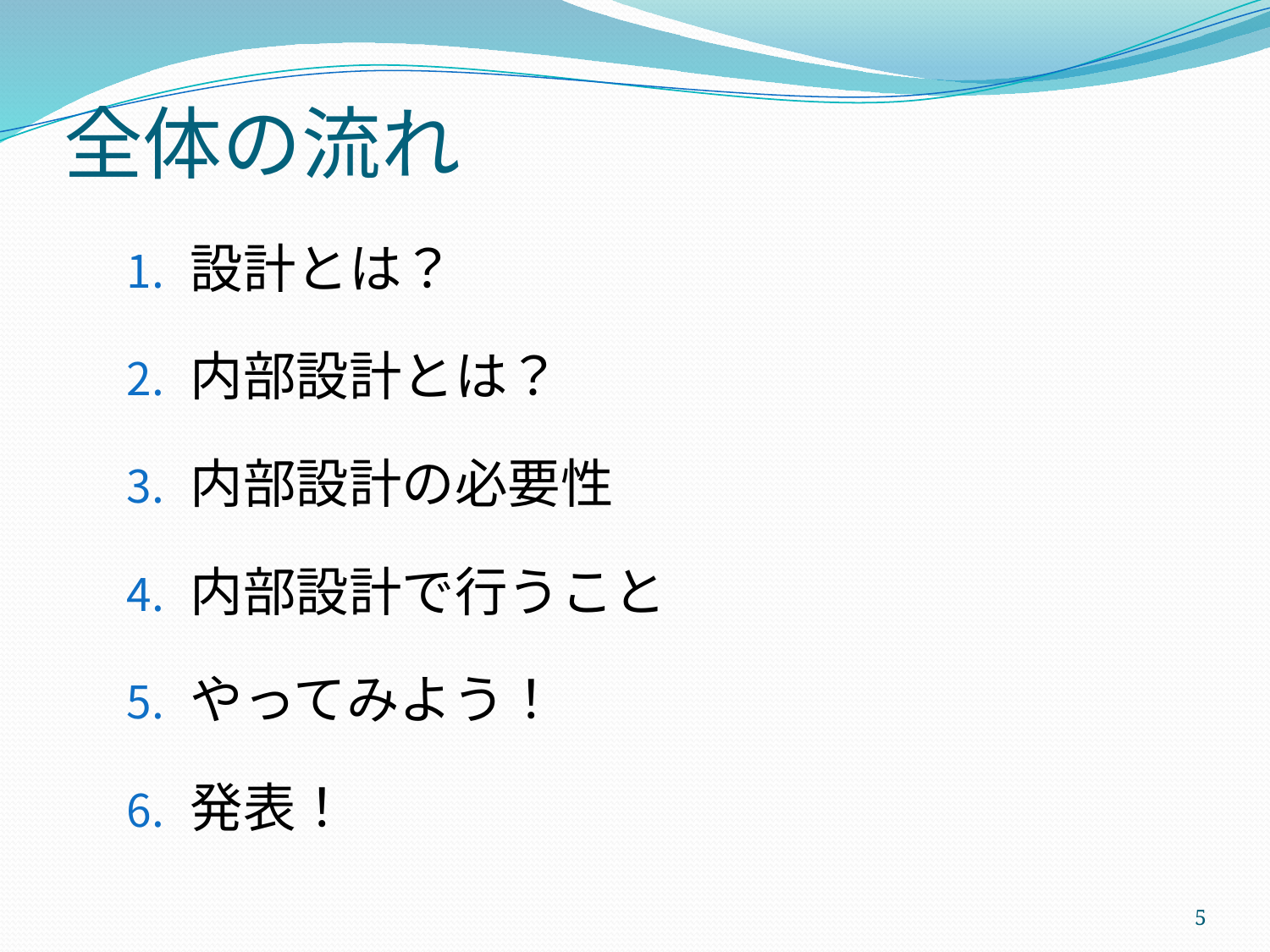

# 全体の流れ
設計とは？
内部設計とは？
内部設計の必要性
内部設計で行うこと
やってみよう！
発表！

5